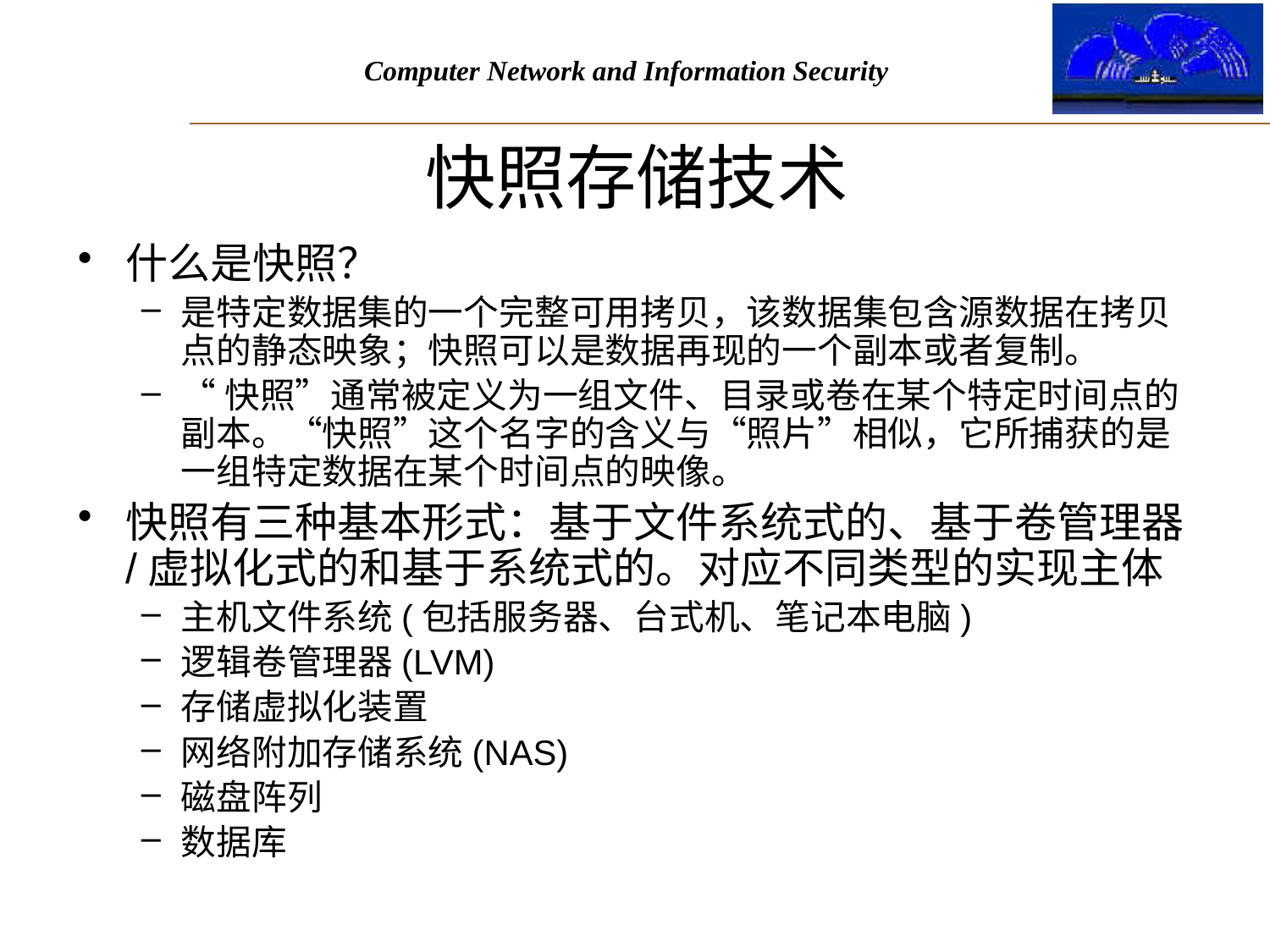

# 快照存储技术
什么是快照？
是特定数据集的一个完整可用拷贝，该数据集包含源数据在拷贝点的静态映象；快照可以是数据再现的一个副本或者复制。
“快照”通常被定义为一组文件、目录或卷在某个特定时间点的副本。“快照”这个名字的含义与“照片”相似，它所捕获的是一组特定数据在某个时间点的映像。
快照有三种基本形式：基于文件系统式的、基于卷管理器/虚拟化式的和基于系统式的。对应不同类型的实现主体
主机文件系统(包括服务器、台式机、笔记本电脑)
逻辑卷管理器(LVM)
存储虚拟化装置
网络附加存储系统(NAS)
磁盘阵列
数据库